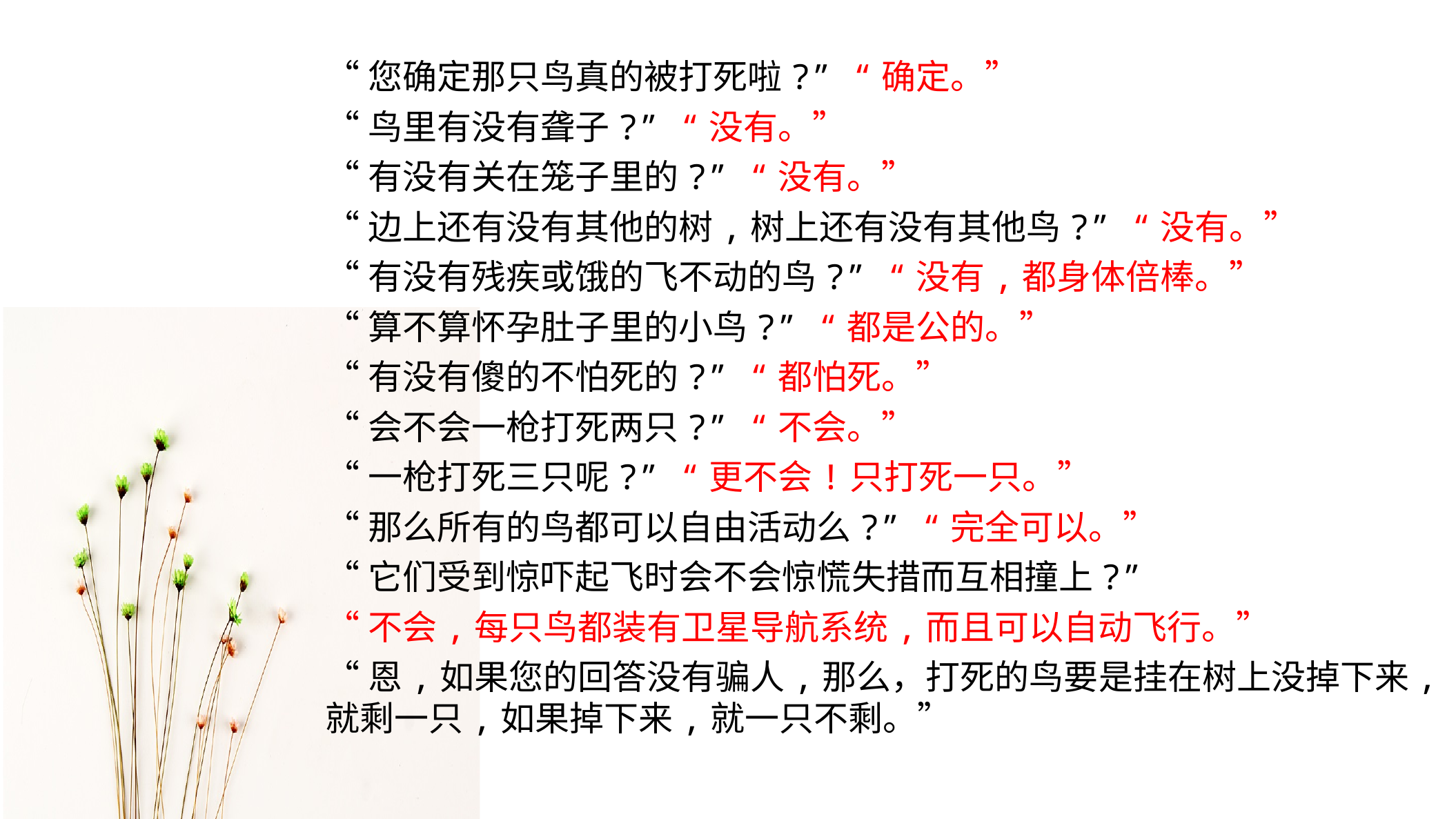

“您确定那只鸟真的被打死啦?” “确定。”
“鸟里有没有聋子?” “没有。”
“有没有关在笼子里的?” “没有。”
“边上还有没有其他的树,树上还有没有其他鸟?” “没有。”
“有没有残疾或饿的飞不动的鸟?” “没有,都身体倍棒。”
“算不算怀孕肚子里的小鸟?” “都是公的。”
“有没有傻的不怕死的?” “都怕死。”
“会不会一枪打死两只?” “不会。”
“一枪打死三只呢?” “更不会!只打死一只。”
“那么所有的鸟都可以自由活动么?” “完全可以。”
“它们受到惊吓起飞时会不会惊慌失措而互相撞上?”
“不会,每只鸟都装有卫星导航系统,而且可以自动飞行。”
“恩,如果您的回答没有骗人,那么，打死的鸟要是挂在树上没掉下来,就剩一只,如果掉下来,就一只不剩。”